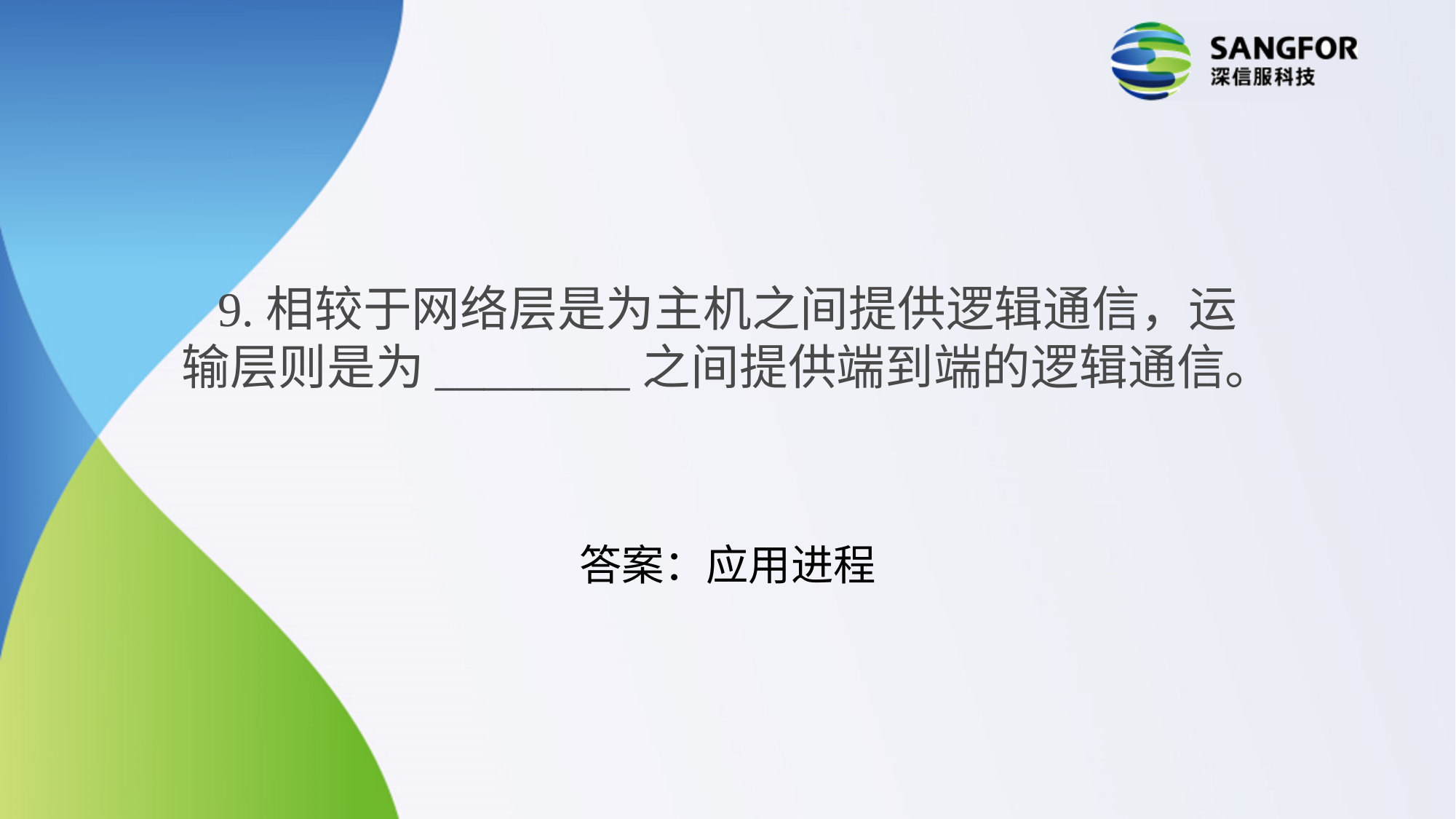

9.相较于网络层是为主机之间提供逻辑通信，运
输层则是为________之间提供端到端的逻辑通信。
答案：应用进程